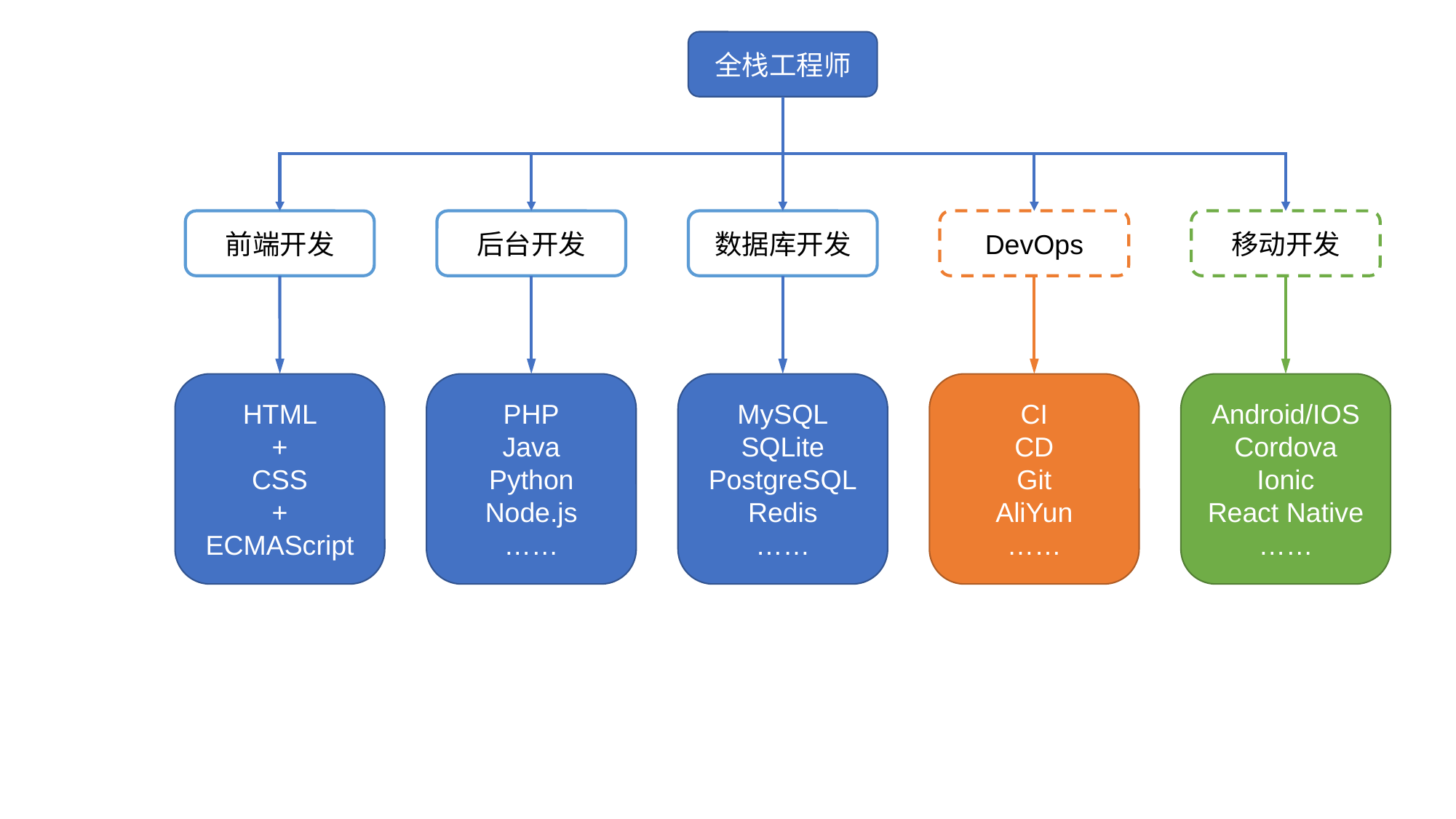

全栈工程师
数据库开发
MySQL
SQLite
PostgreSQL
Redis
……
DevOps
CI
CD
Git
AliYun
……
移动开发
Android/IOS
Cordova
Ionic
React Native
……
后台开发
PHP
Java
Python
Node.js
……
前端开发
HTML
+
CSS
+
ECMAScript